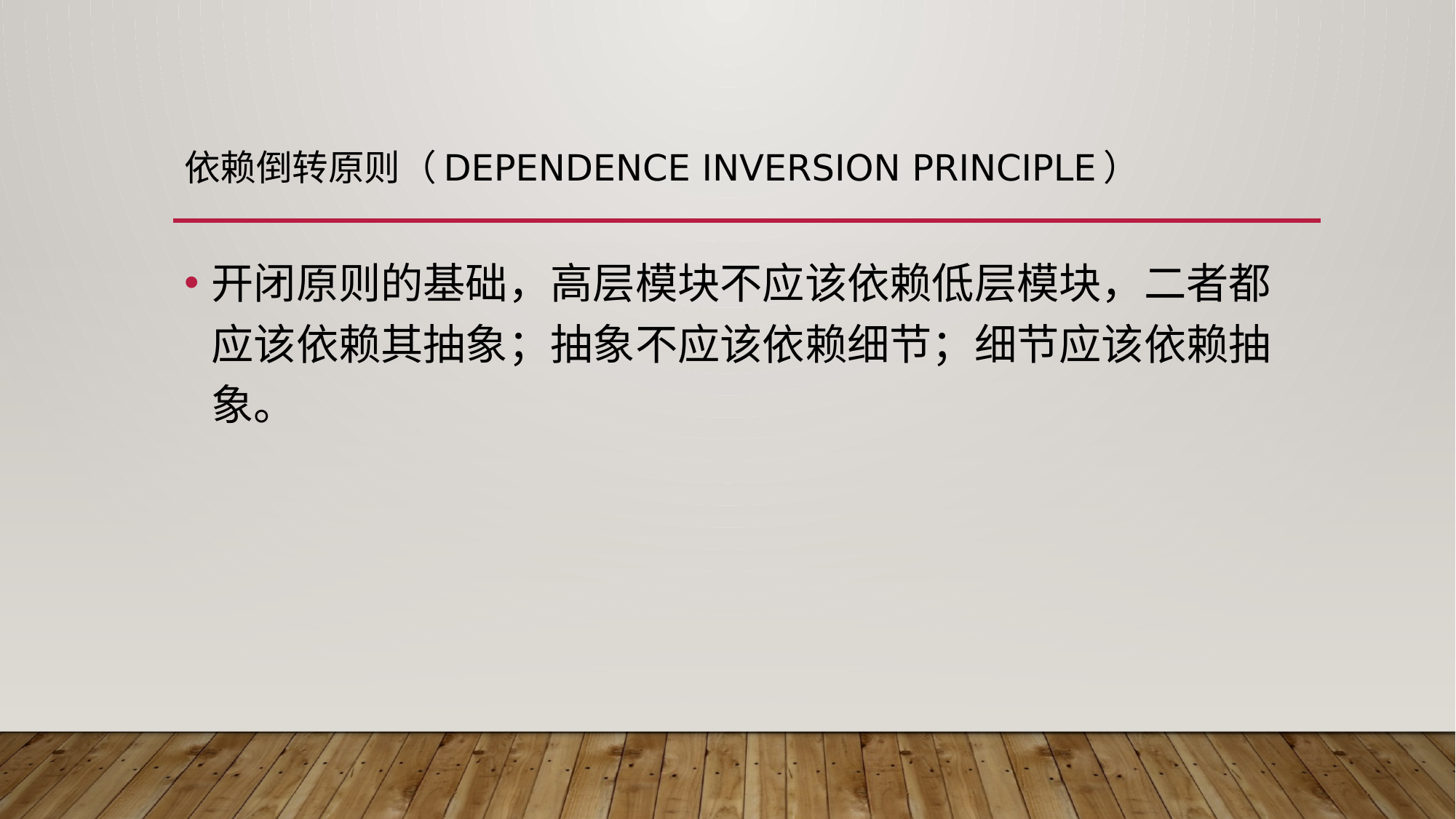

# 依赖倒转原则（Dependence Inversion Principle）
开闭原则的基础，高层模块不应该依赖低层模块，二者都应该依赖其抽象；抽象不应该依赖细节；细节应该依赖抽象。